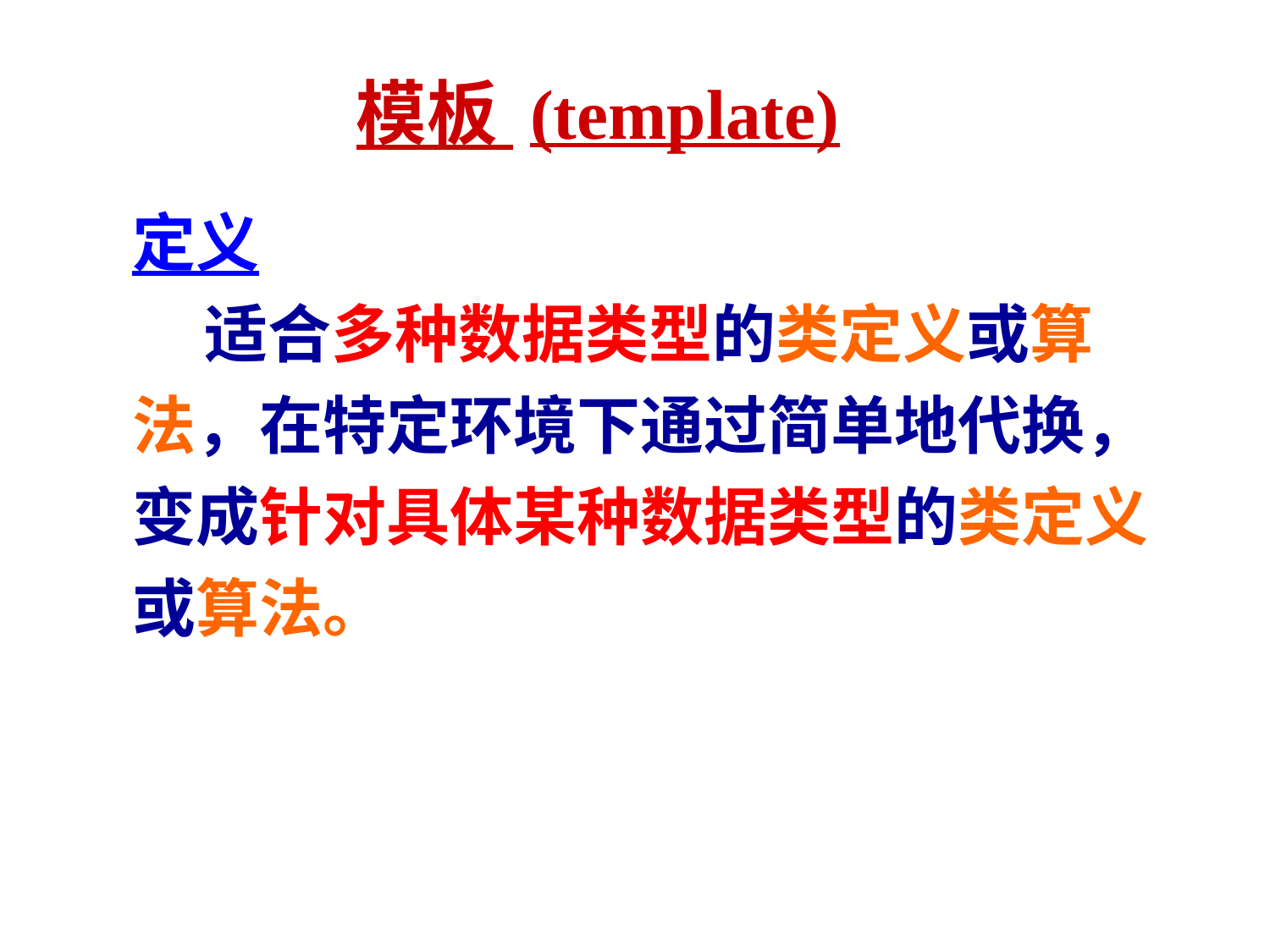

# 模板 (template)
定义
    适合多种数据类型的类定义或算法，在特定环境下通过简单地代换，变成针对具体某种数据类型的类定义或算法。
99